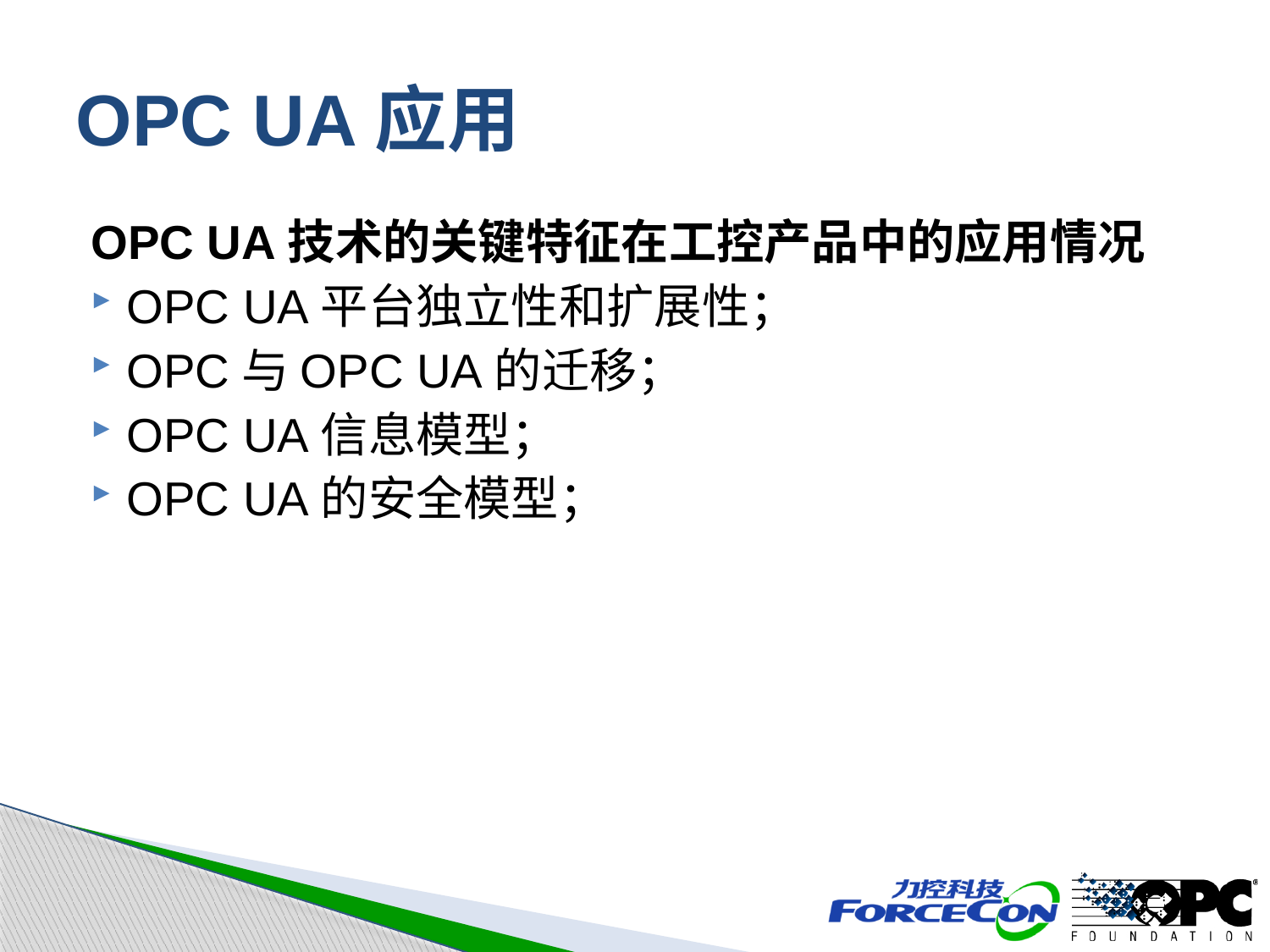

# OPC UA应用
OPC UA技术的关键特征在工控产品中的应用情况
OPC UA平台独立性和扩展性；
OPC与OPC UA的迁移；
OPC UA信息模型；
OPC UA的安全模型；
13